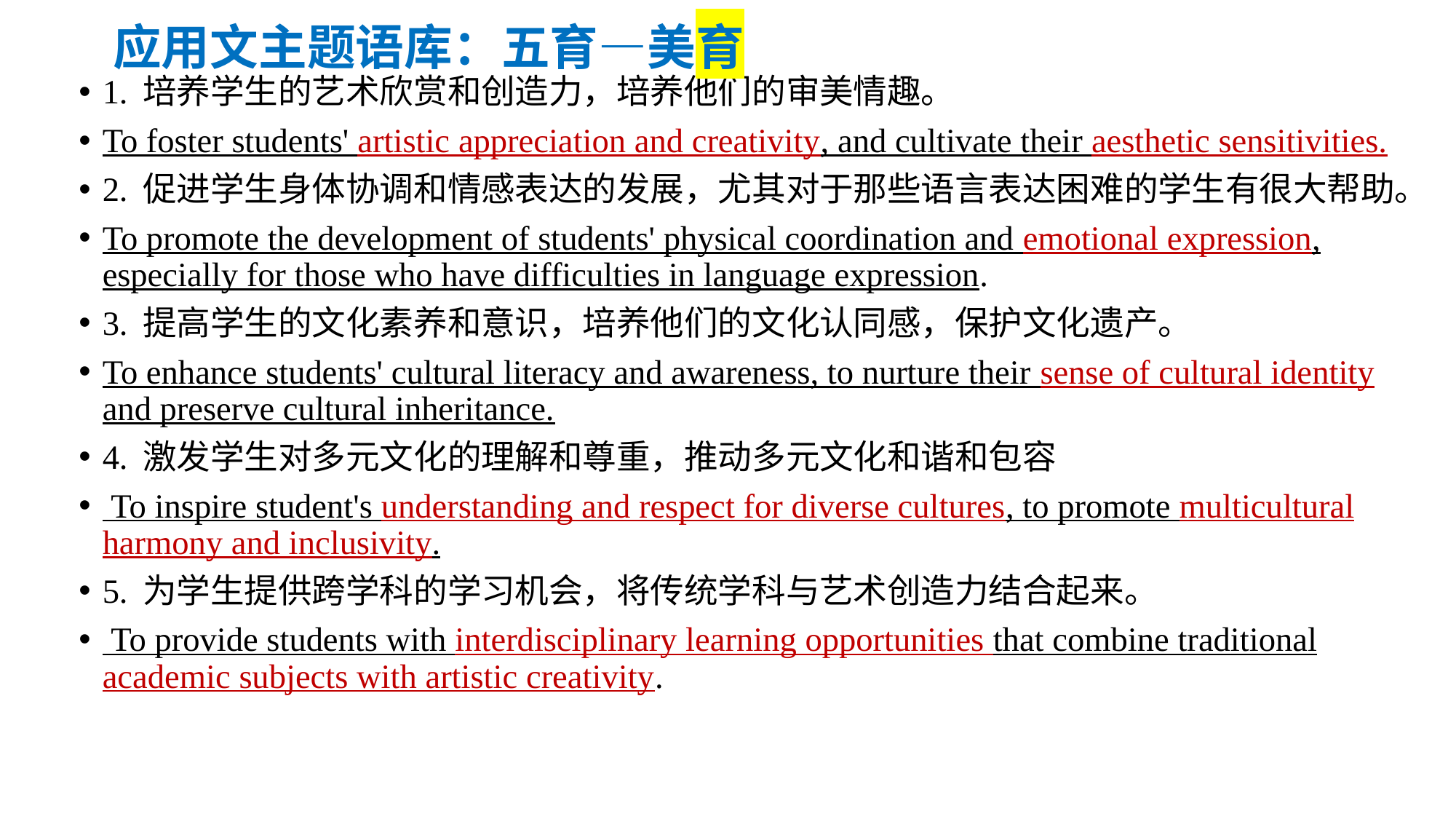

应用文主题语库：五育—美育
1. 培养学生的艺术欣赏和创造力，培养他们的审美情趣。
To foster students' artistic appreciation and creativity, and cultivate their aesthetic sensitivities.
2. 促进学生身体协调和情感表达的发展，尤其对于那些语言表达困难的学生有很大帮助。
To promote the development of students' physical coordination and emotional expression, especially for those who have difficulties in language expression.
3. 提高学生的文化素养和意识，培养他们的文化认同感，保护文化遗产。
To enhance students' cultural literacy and awareness, to nurture their sense of cultural identity and preserve cultural inheritance.
4. 激发学生对多元文化的理解和尊重，推动多元文化和谐和包容
 To inspire student's understanding and respect for diverse cultures, to promote multicultural harmony and inclusivity.
5. 为学生提供跨学科的学习机会，将传统学科与艺术创造力结合起来。
 To provide students with interdisciplinary learning opportunities that combine traditional academic subjects with artistic creativity.